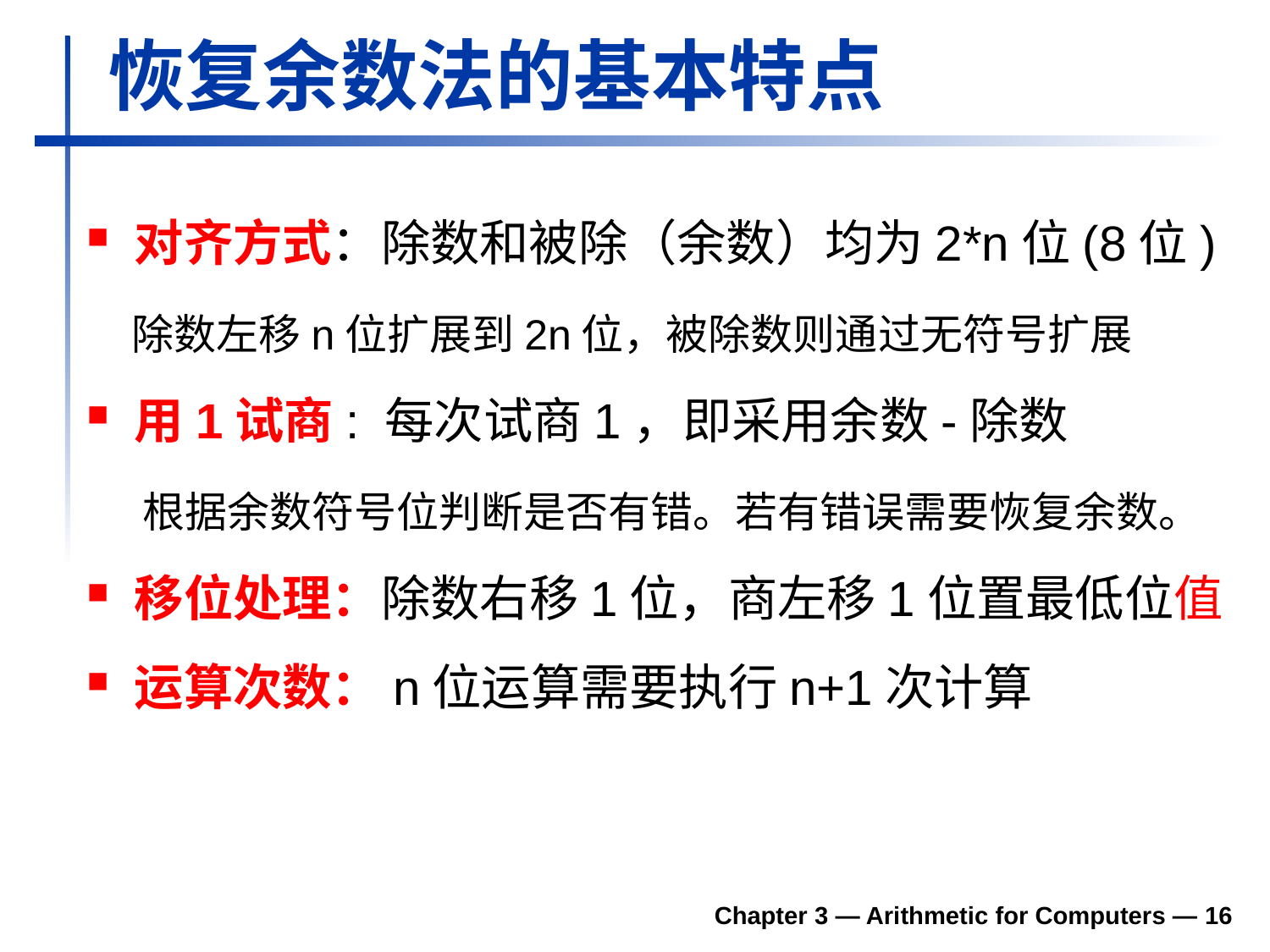

# 恢复余数法的基本特点
对齐方式：除数和被除（余数）均为2*n位(8位)
   除数左移n位扩展到2n位，被除数则通过无符号扩展
用1试商: 每次试商1，即采用余数-除数
    根据余数符号位判断是否有错。若有错误需要恢复余数。
移位处理：除数右移1位，商左移1位置最低位值
运算次数：n位运算需要执行n+1次计算
Chapter 3 — Arithmetic for Computers — 16